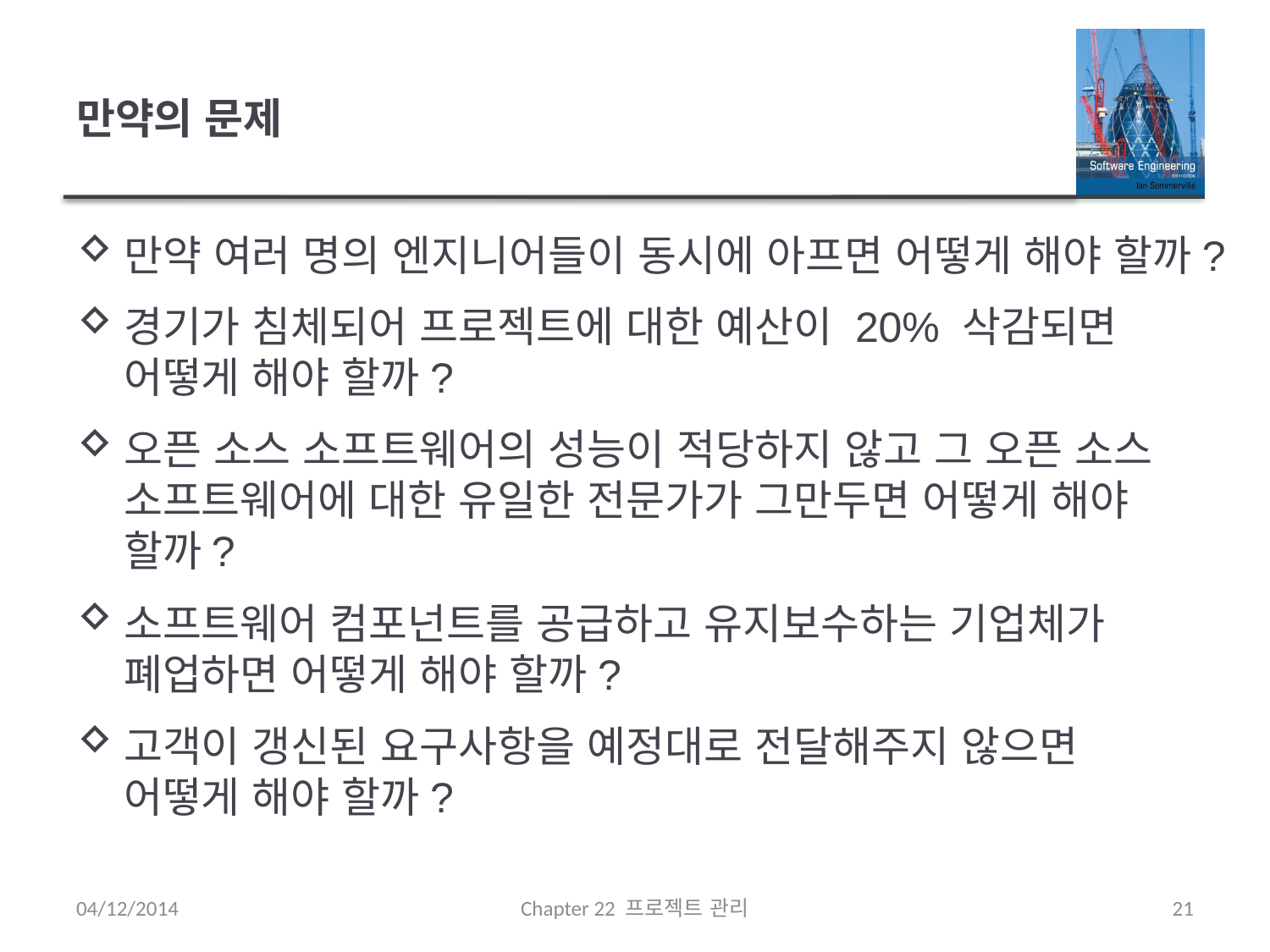

# 만약의 문제
만약 여러 명의 엔지니어들이 동시에 아프면 어떻게 해야 할까?
경기가 침체되어 프로젝트에 대한 예산이 20% 삭감되면 어떻게 해야 할까?
오픈 소스 소프트웨어의 성능이 적당하지 않고 그 오픈 소스 소프트웨어에 대한 유일한 전문가가 그만두면 어떻게 해야 할까?
소프트웨어 컴포넌트를 공급하고 유지보수하는 기업체가 폐업하면 어떻게 해야 할까?
고객이 갱신된 요구사항을 예정대로 전달해주지 않으면 어떻게 해야 할까?

04/12/2014
Chapter 22 프로젝트 관리
21